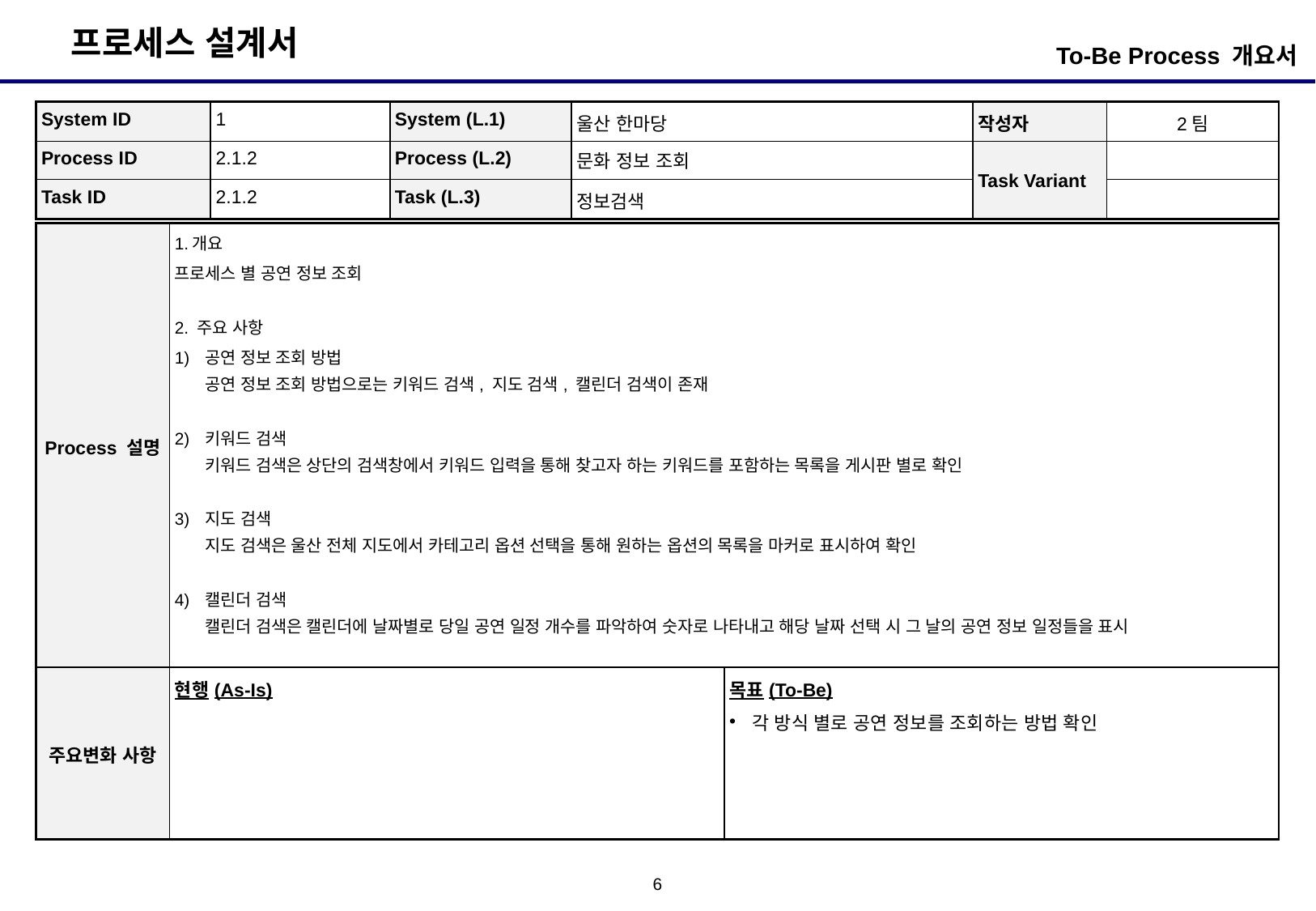

To-Be Process 개요서
| System ID | 1 | System (L.1) | 울산 한마당 | 작성자 | 2팀 |
| --- | --- | --- | --- | --- | --- |
| Process ID | 2.1.2 | Process (L.2) | 문화 정보 조회 | Task Variant |  |
| Task ID | 2.1.2 | Task (L.3) | 정보검색 |  |  |
| Process 설명 | 1.개요 프로세스 별 공연 정보 조회 2. 주요 사항 공연 정보 조회 방법 공연 정보 조회 방법으로는 키워드 검색, 지도 검색, 캘린더 검색이 존재 키워드 검색 키워드 검색은 상단의 검색창에서 키워드 입력을 통해 찾고자 하는 키워드를 포함하는 목록을 게시판 별로 확인 지도 검색 지도 검색은 울산 전체 지도에서 카테고리 옵션 선택을 통해 원하는 옵션의 목록을 마커로 표시하여 확인 캘린더 검색 캘린더 검색은 캘린더에 날짜별로 당일 공연 일정 개수를 파악하여 숫자로 나타내고 해당 날짜 선택 시 그 날의 공연 정보 일정들을 표시 |  |
| --- | --- | --- |
| 주요변화 사항 | 현행(As-Is) | 목표(To-Be) 각 방식 별로 공연 정보를 조회하는 방법 확인 |